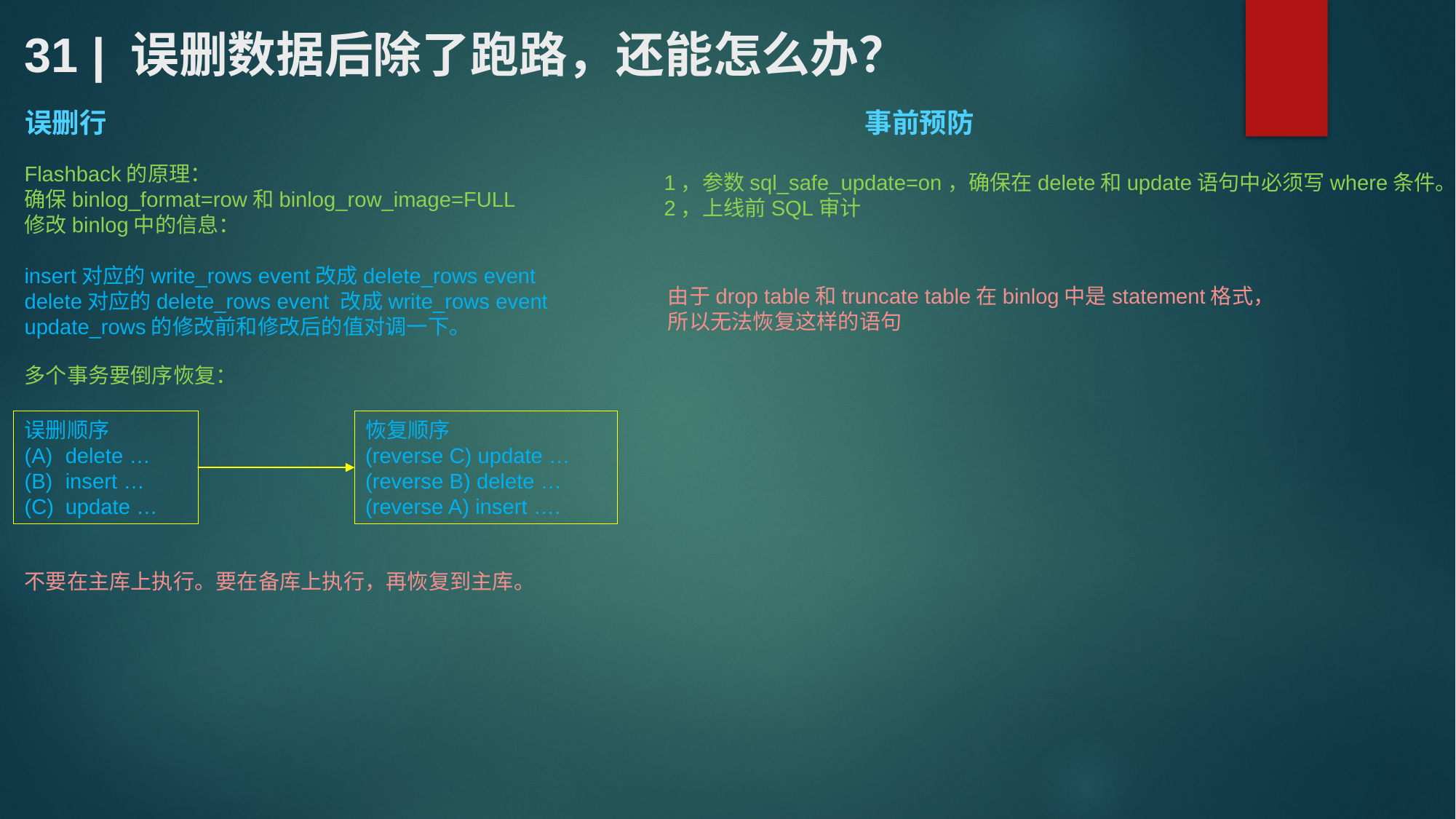

# 31 | 误删数据后除了跑路，还能怎么办？
误删行
事前预防
Flashback的原理：
确保binlog_format=row和binlog_row_image=FULL
修改binlog中的信息：

insert对应的write_rows event改成delete_rows event
delete对应的delete_rows event 改成write_rows event
update_rows的修改前和修改后的值对调一下。
1，参数sql_safe_update=on，确保在delete和update语句中必须写where条件。
2，上线前SQL审计
由于drop table和truncate table在binlog中是statement格式，
所以无法恢复这样的语句
多个事务要倒序恢复：
误删顺序
delete …
insert …
update …
恢复顺序
(reverse C) update …
(reverse B) delete …
(reverse A) insert ….
不要在主库上执行。要在备库上执行，再恢复到主库。